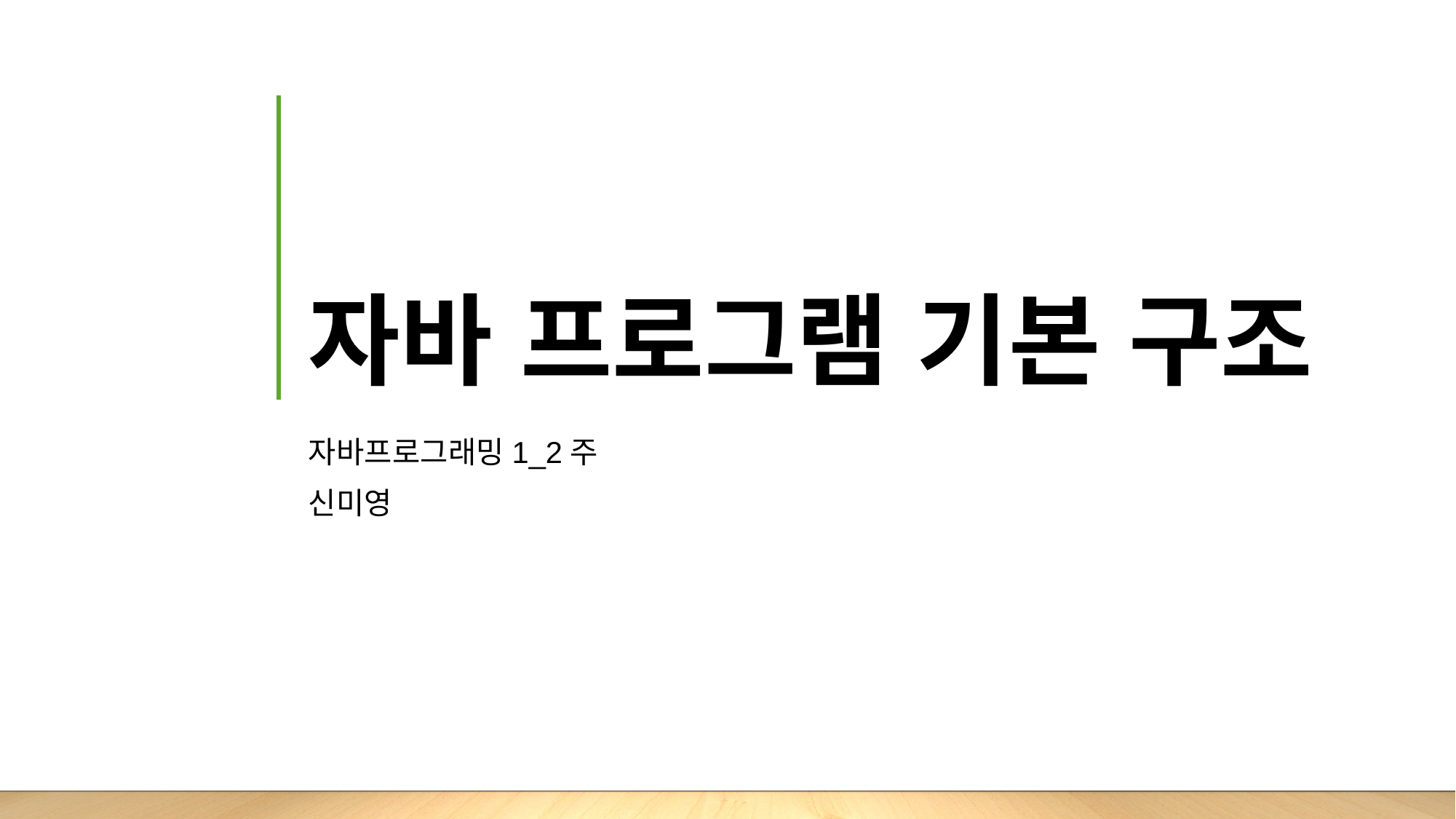

# 자바 프로그램 기본 구조
자바프로그래밍1_2주
신미영